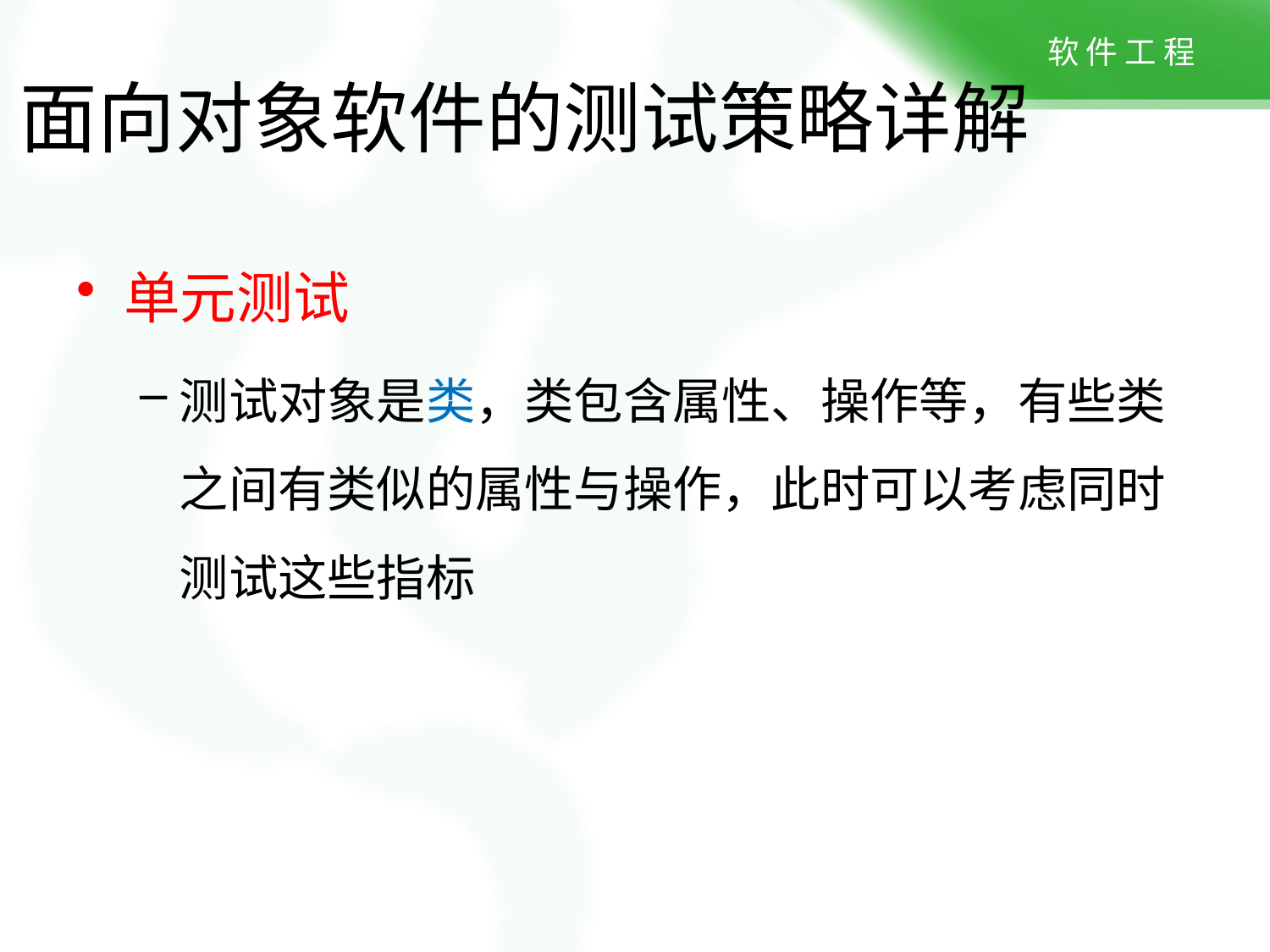

# 面向对象软件的测试策略详解
单元测试
测试对象是类，类包含属性、操作等，有些类之间有类似的属性与操作，此时可以考虑同时测试这些指标